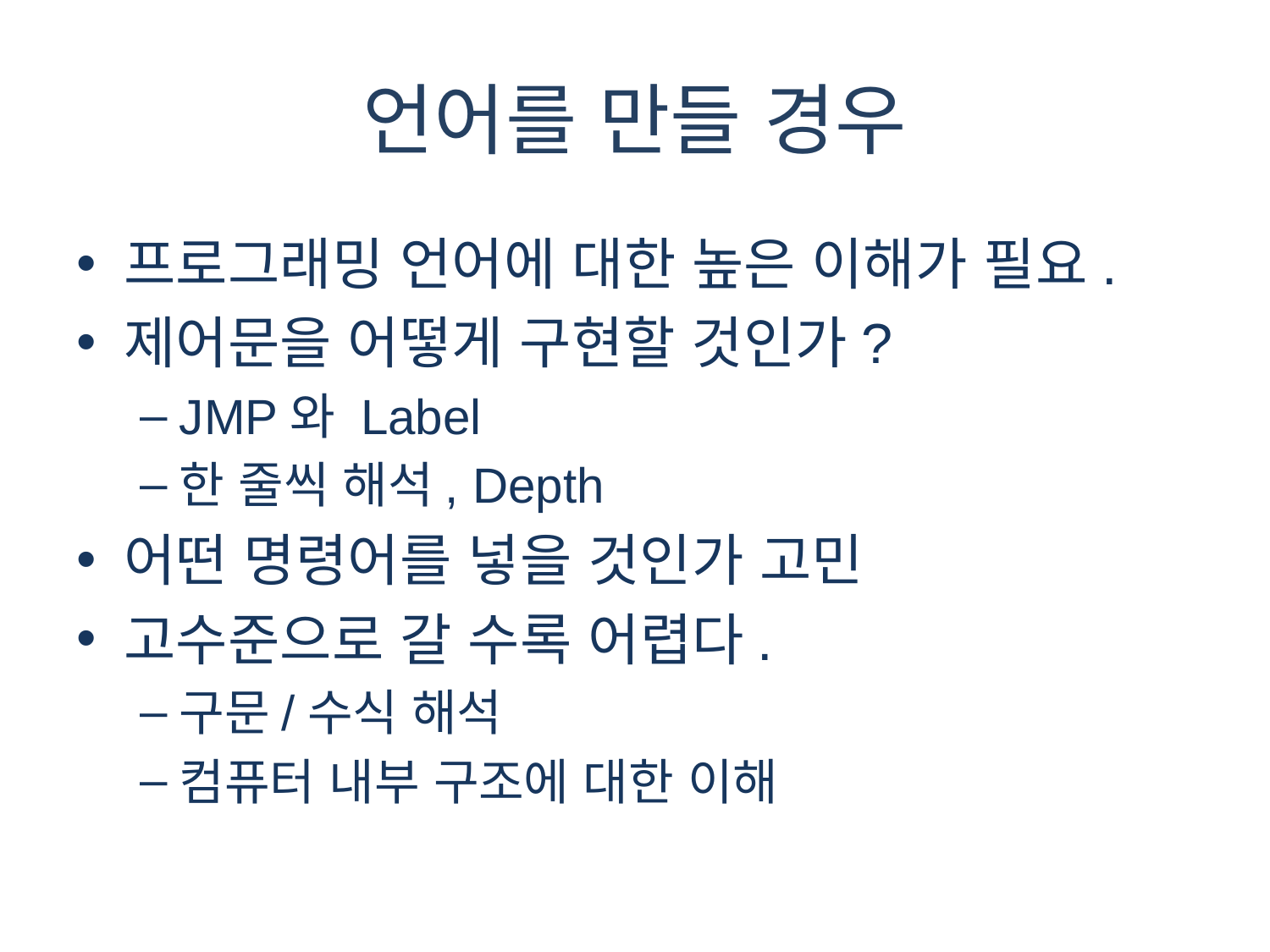

# 언어를 만들 경우
프로그래밍 언어에 대한 높은 이해가 필요.
제어문을 어떻게 구현할 것인가?
JMP와 Label
한 줄씩 해석, Depth
어떤 명령어를 넣을 것인가 고민
고수준으로 갈 수록 어렵다.
구문/수식 해석
컴퓨터 내부 구조에 대한 이해